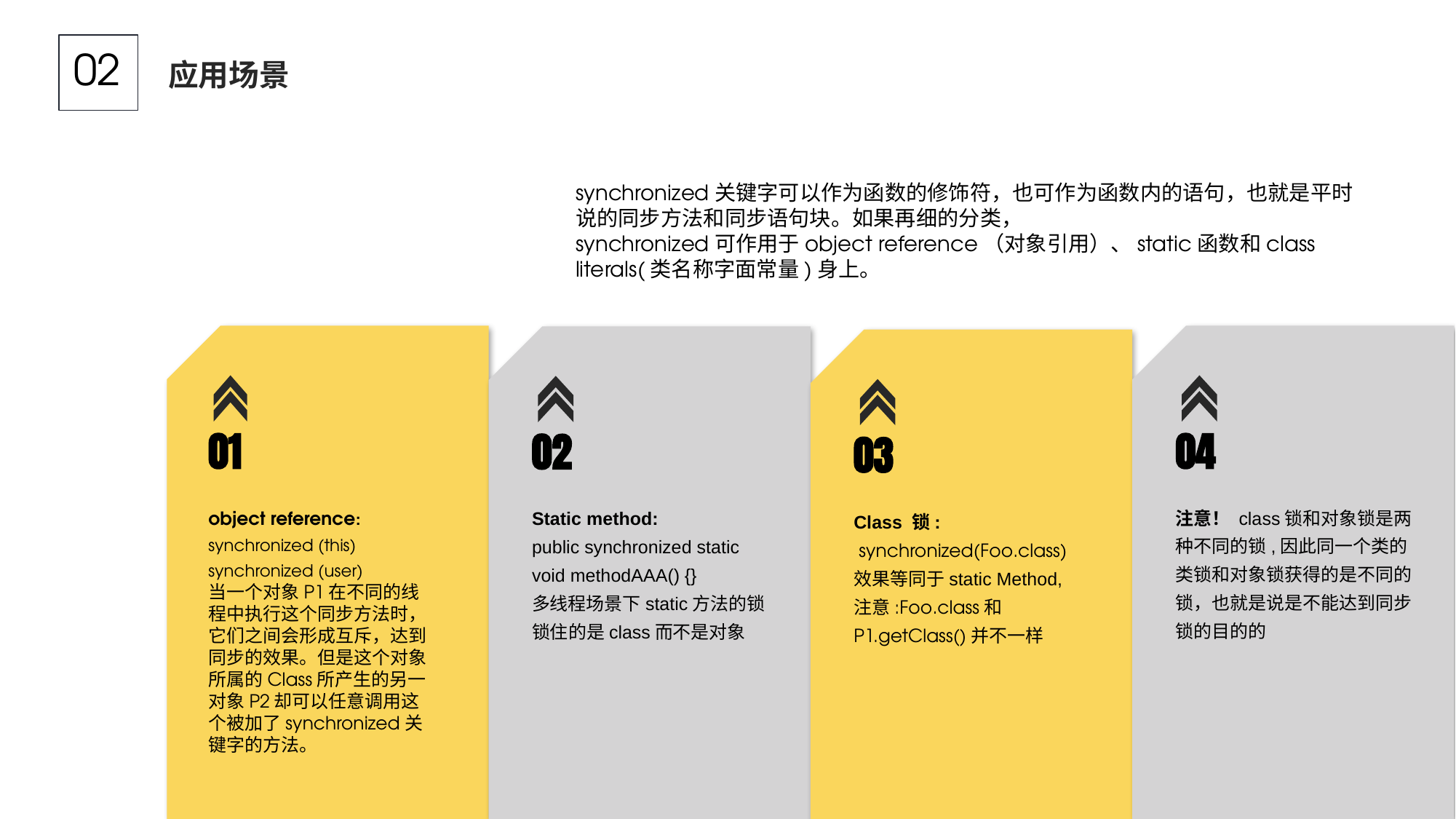

02
应用场景
synchronized关键字可以作为函数的修饰符，也可作为函数内的语句，也就是平时说的同步方法和同步语句块。如果再细的分类，
synchronized可作用于object reference（对象引用）、static函数和class literals(类名称字面常量)身上。

01
04
02
03
object reference:
synchronized (this)
synchronized (user)
当一个对象P1在不同的线程中执行这个同步方法时，它们之间会形成互斥，达到同步的效果。但是这个对象所属的Class所产生的另一对象P2却可以任意调用这个被加了synchronized关键字的方法。

注意！ class锁和对象锁是两种不同的锁,因此同一个类的类锁和对象锁获得的是不同的锁，也就是说是不能达到同步锁的目的的
Static method:
public synchronized static void methodAAA() {}
多线程场景下static方法的锁锁住的是class而不是对象

Class 锁:
 synchronized(Foo.class)
效果等同于static Method,
注意:Foo.class和 P1.getClass()并不一样